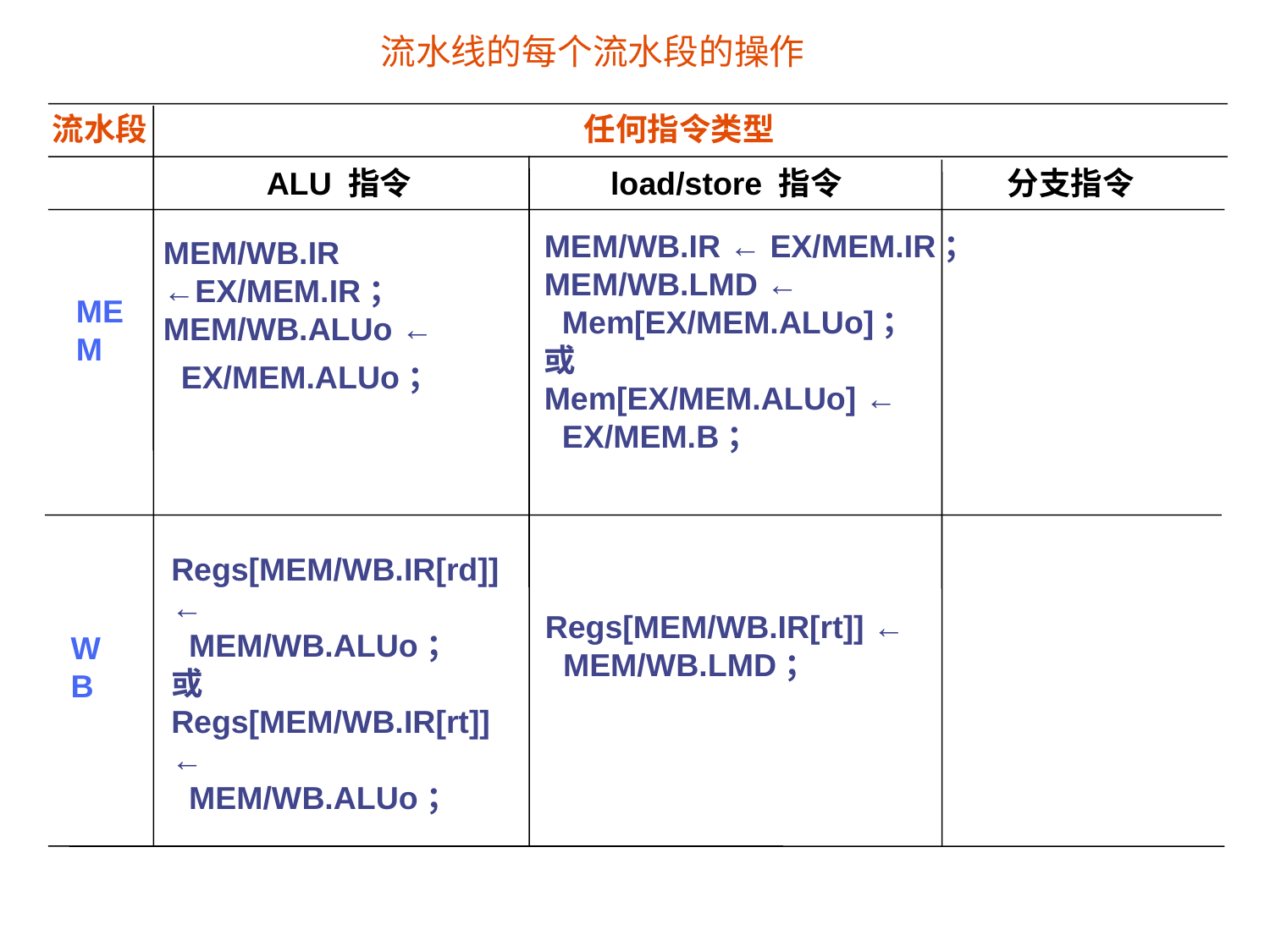

流水线的每个流水段的操作
流水段
任何指令类型

ALU 指令
load/store 指令
分支指令

MEM/WB.IR ← EX/MEM.IR；
MEM/WB.LMD ←
  Mem[EX/MEM.ALUo]；
或
Mem[EX/MEM.ALUo] ←
  EX/MEM.B；
MEM/WB.IR ←EX/MEM.IR；
MEM/WB.ALUo ←
  EX/MEM.ALUo；
MEM

Regs[MEM/WB.IR[rd]] ←
  MEM/WB.ALUo；
或
Regs[MEM/WB.IR[rt]] ←
  MEM/WB.ALUo；
Regs[MEM/WB.IR[rt]] ←
  MEM/WB.LMD；
WB